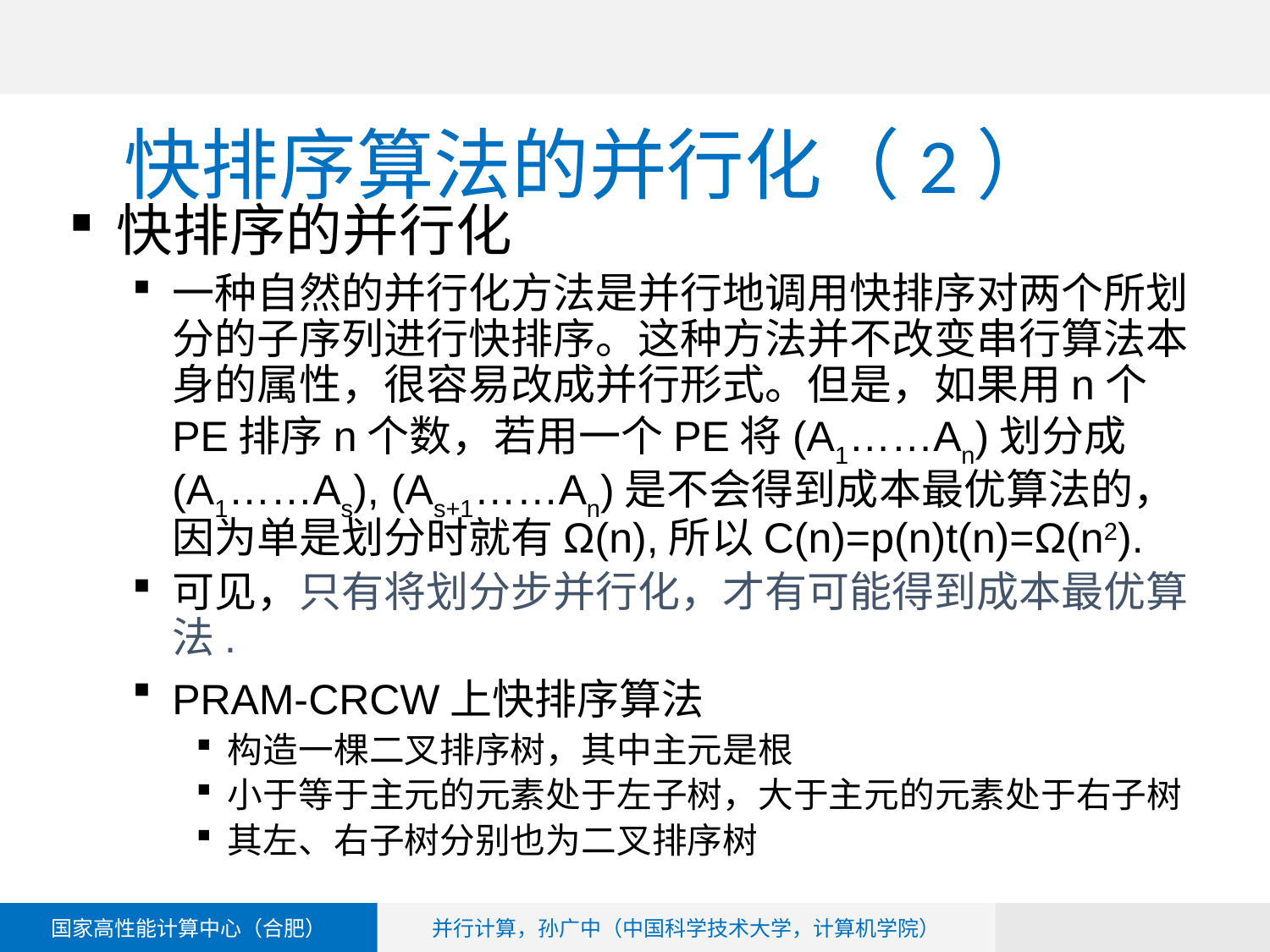

# 快排序算法的并行化（2）
快排序的并行化
一种自然的并行化方法是并行地调用快排序对两个所划分的子序列进行快排序。这种方法并不改变串行算法本身的属性，很容易改成并行形式。但是，如果用n个PE排序n个数，若用一个PE将(A1……An)划分成(A1……As), (As+1……An)是不会得到成本最优算法的，因为单是划分时就有Ω(n),所以C(n)=p(n)t(n)=Ω(n2).
可见，只有将划分步并行化，才有可能得到成本最优算法.
PRAM-CRCW上快排序算法
构造一棵二叉排序树，其中主元是根
小于等于主元的元素处于左子树，大于主元的元素处于右子树
其左、右子树分别也为二叉排序树
7